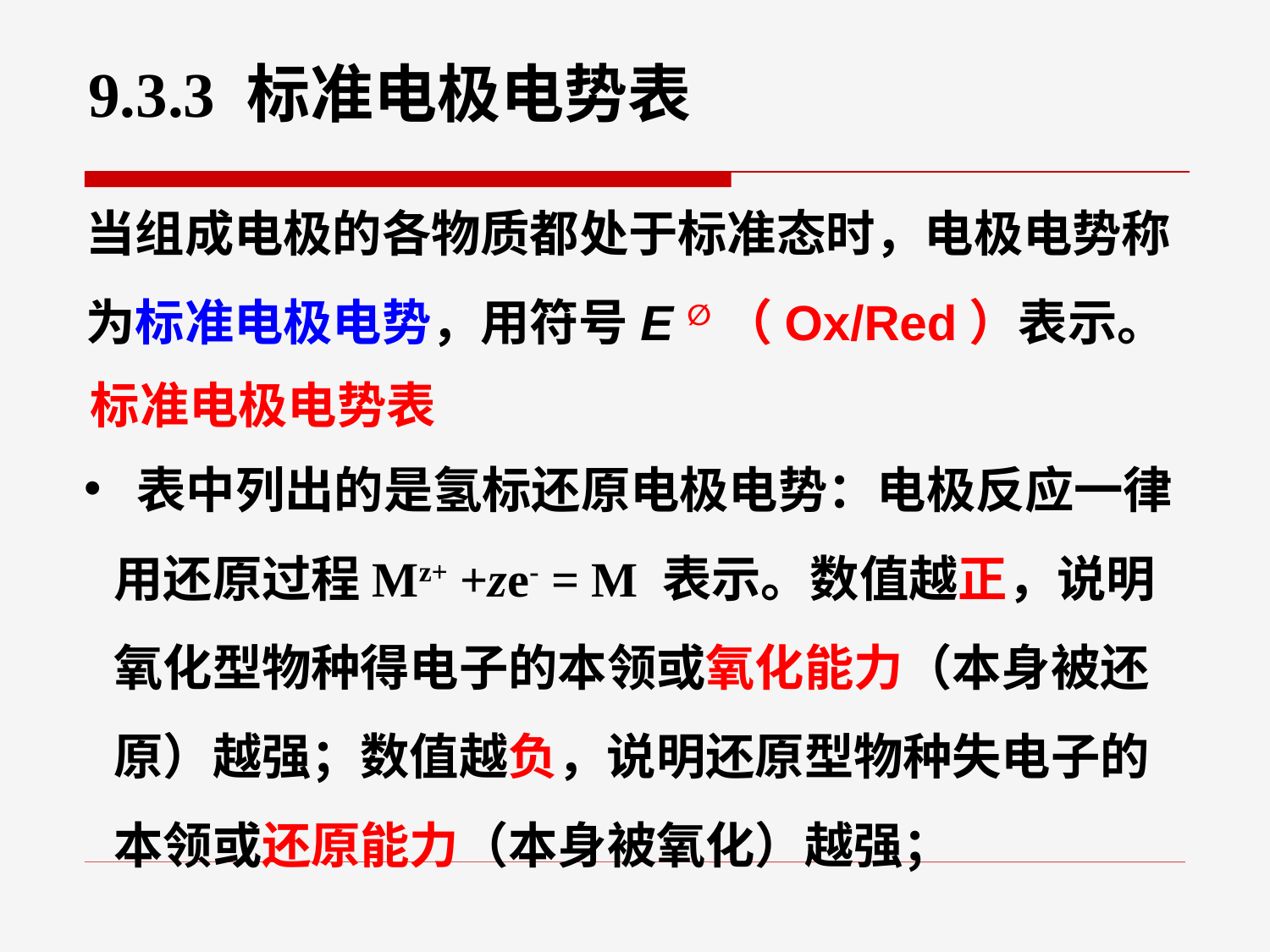

9.3.3 标准电极电势表
当组成电极的各物质都处于标准态时，电极电势称为标准电极电势，用符号E ∅（Ox/Red）表示。

标准电极电势表
 表中列出的是氢标还原电极电势：电极反应一律用还原过程Mz+ +ze- = M 表示。数值越正，说明氧化型物种得电子的本领或氧化能力（本身被还原）越强；数值越负，说明还原型物种失电子的本领或还原能力（本身被氧化）越强；